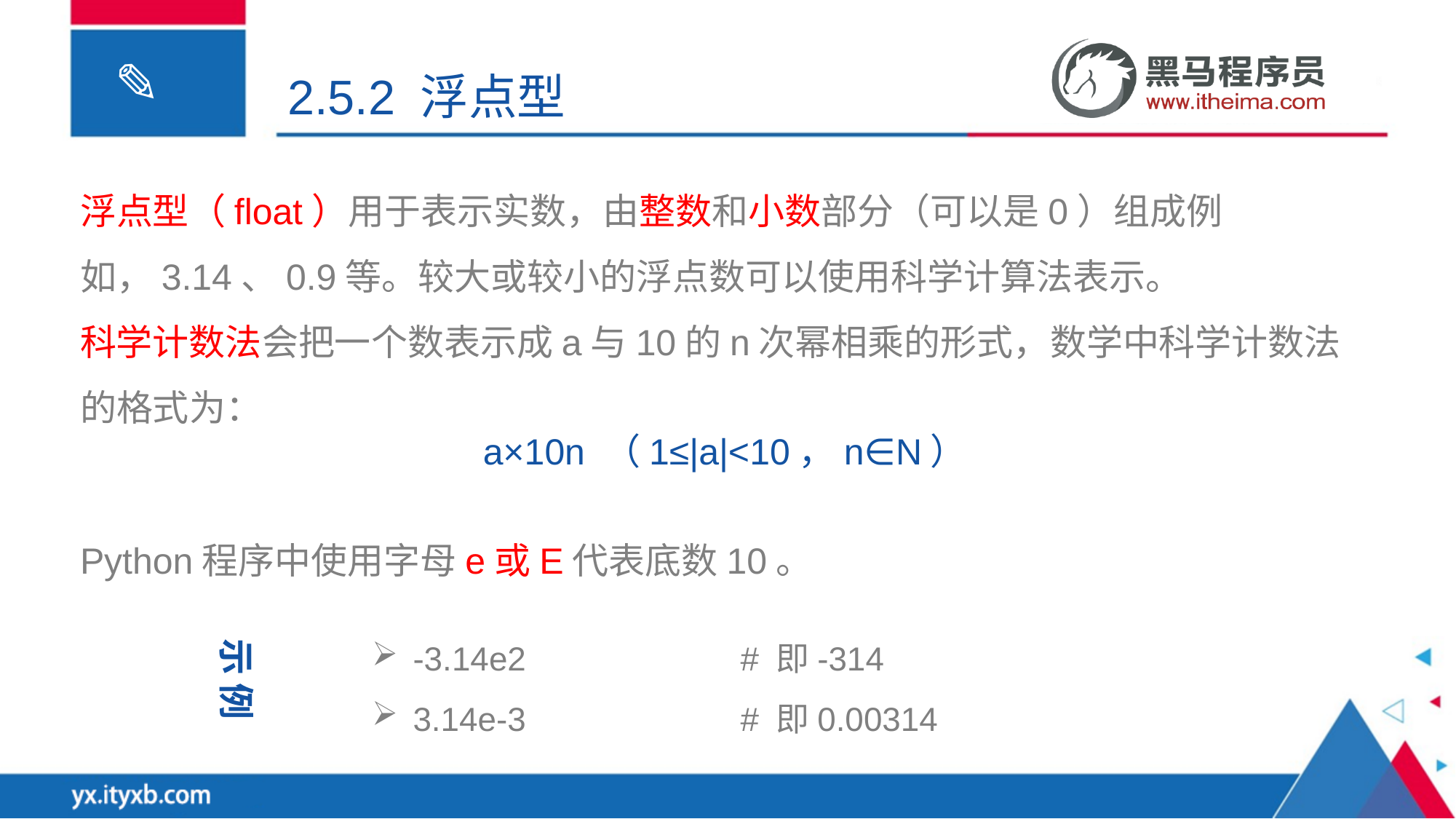

2.5.2 浮点型
浮点型（float）用于表示实数，由整数和小数部分（可以是0）组成例如，3.14、0.9等。较大或较小的浮点数可以使用科学计算法表示。
科学计数法会把一个数表示成a与10的n次幂相乘的形式，数学中科学计数法的格式为：
a×10n （1≤|a|<10，n∈N）

Python程序中使用字母e或E代表底数10。
-3.14e2		# 即-314
3.14e-3		# 即0.00314
示 例